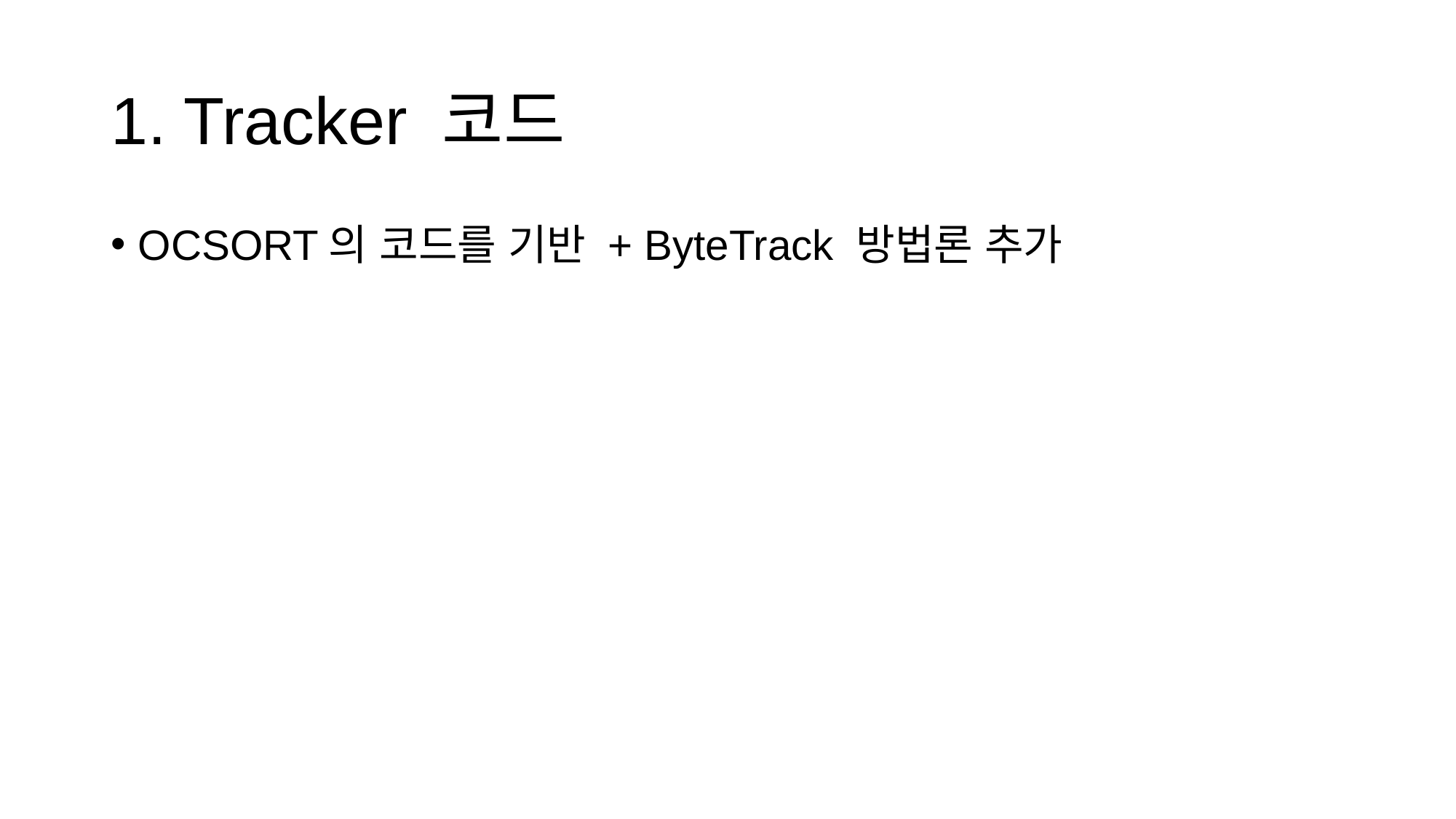

# 1. Tracker 코드
OCSORT의 코드를 기반 + ByteTrack 방법론 추가